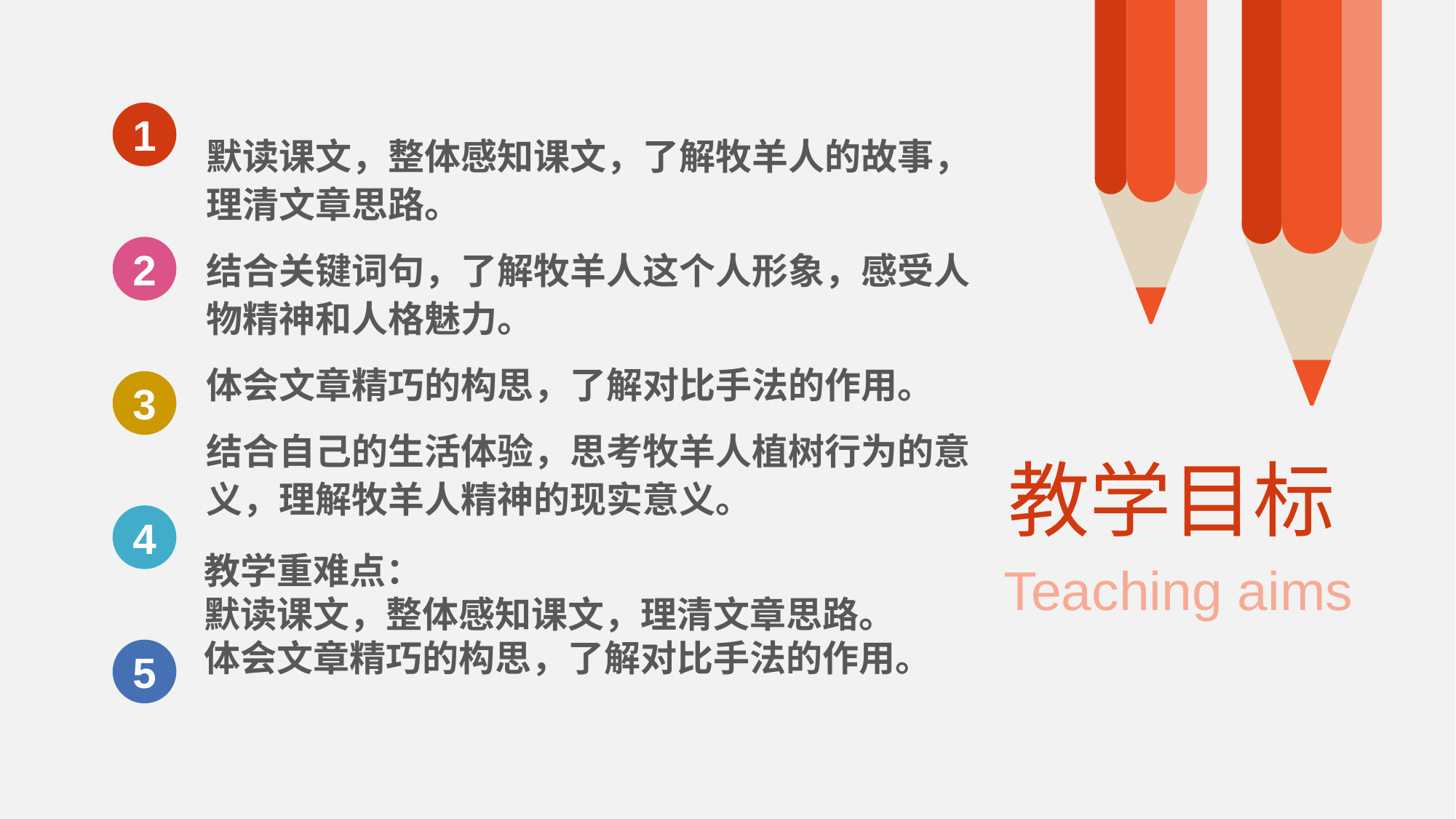

1
默读课文，整体感知课文，了解牧羊人的故事，理清文章思路。
结合关键词句，了解牧羊人这个人形象，感受人物精神和人格魅力。
体会文章精巧的构思，了解对比手法的作用。
结合自己的生活体验，思考牧羊人植树行为的意义，理解牧羊人精神的现实意义。
2
3
教学目标
4
教学重难点：
默读课文，整体感知课文，理清文章思路。
体会文章精巧的构思，了解对比手法的作用。
Teaching aims
5